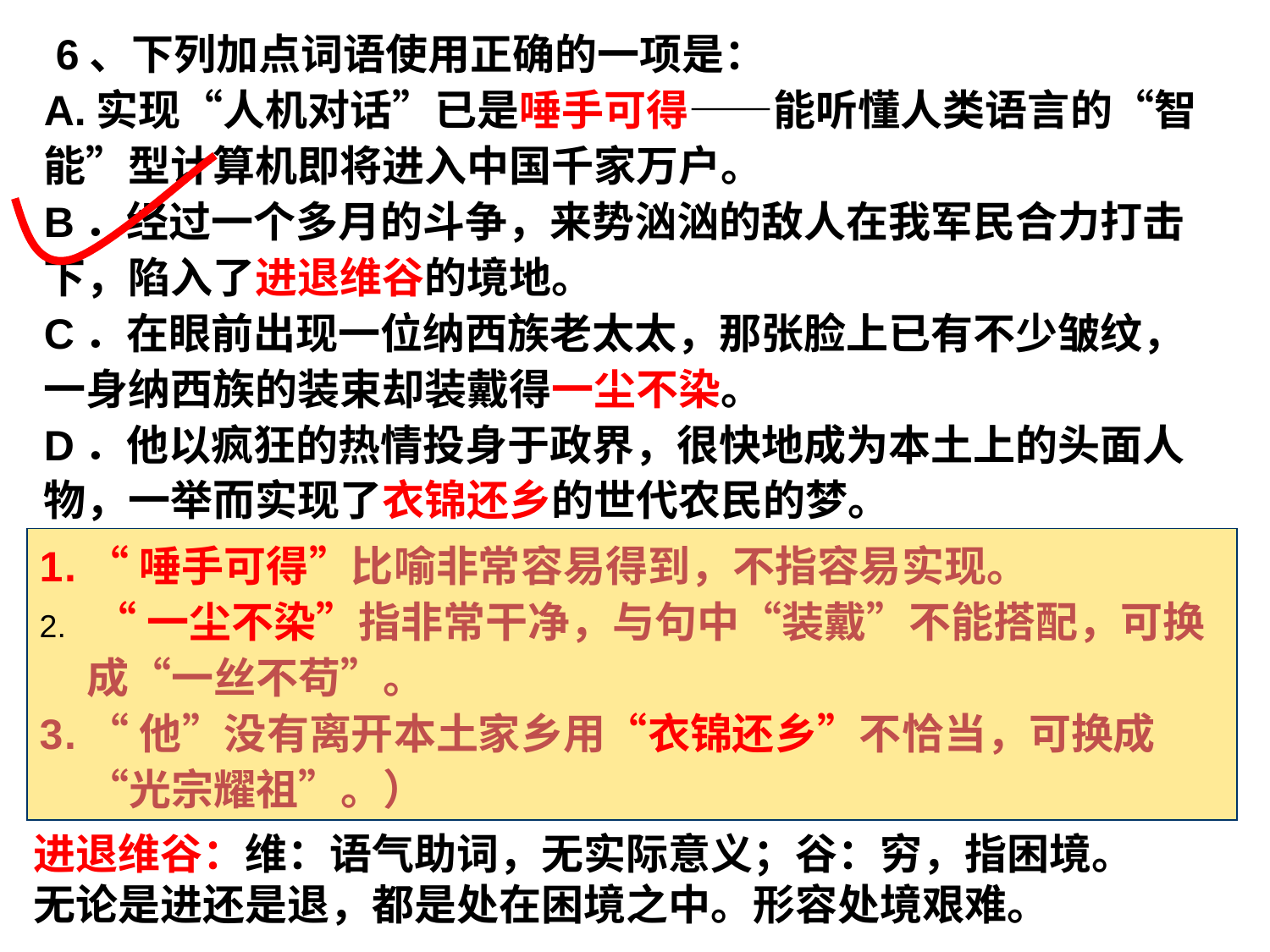

6、下列加点词语使用正确的一项是：
A.实现“人机对话”已是唾手可得——能听懂人类语言的“智能”型计算机即将进入中国千家万户。
B．经过一个多月的斗争，来势汹汹的敌人在我军民合力打击下，陷入了进退维谷的境地。
C．在眼前出现一位纳西族老太太，那张脸上已有不少皱纹，一身纳西族的装束却装戴得一尘不染。
D．他以疯狂的热情投身于政界，很快地成为本土上的头面人物，一举而实现了衣锦还乡的世代农民的梦。

“唾手可得”比喻非常容易得到，不指容易实现。
 “一尘不染”指非常干净，与句中“装戴”不能搭配，可换成“一丝不苟”。
“他”没有离开本土家乡用“衣锦还乡”不恰当，可换成“光宗耀祖”。）
进退维谷：维：语气助词，无实际意义；谷：穷，指困境。
无论是进还是退，都是处在困境之中。形容处境艰难。